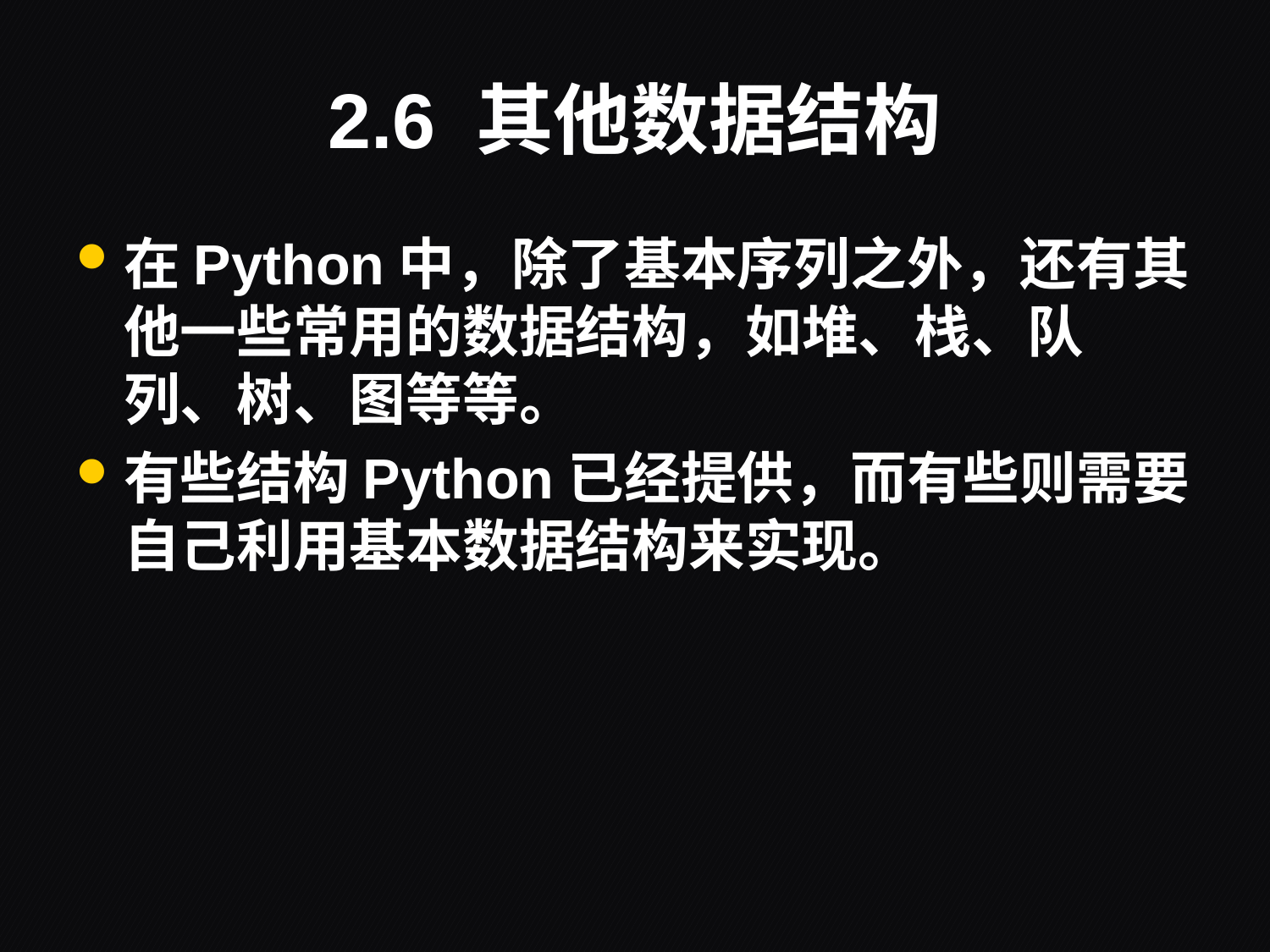

# 2.6 其他数据结构
在Python中，除了基本序列之外，还有其他一些常用的数据结构，如堆、栈、队列、树、图等等。
有些结构Python已经提供，而有些则需要自己利用基本数据结构来实现。